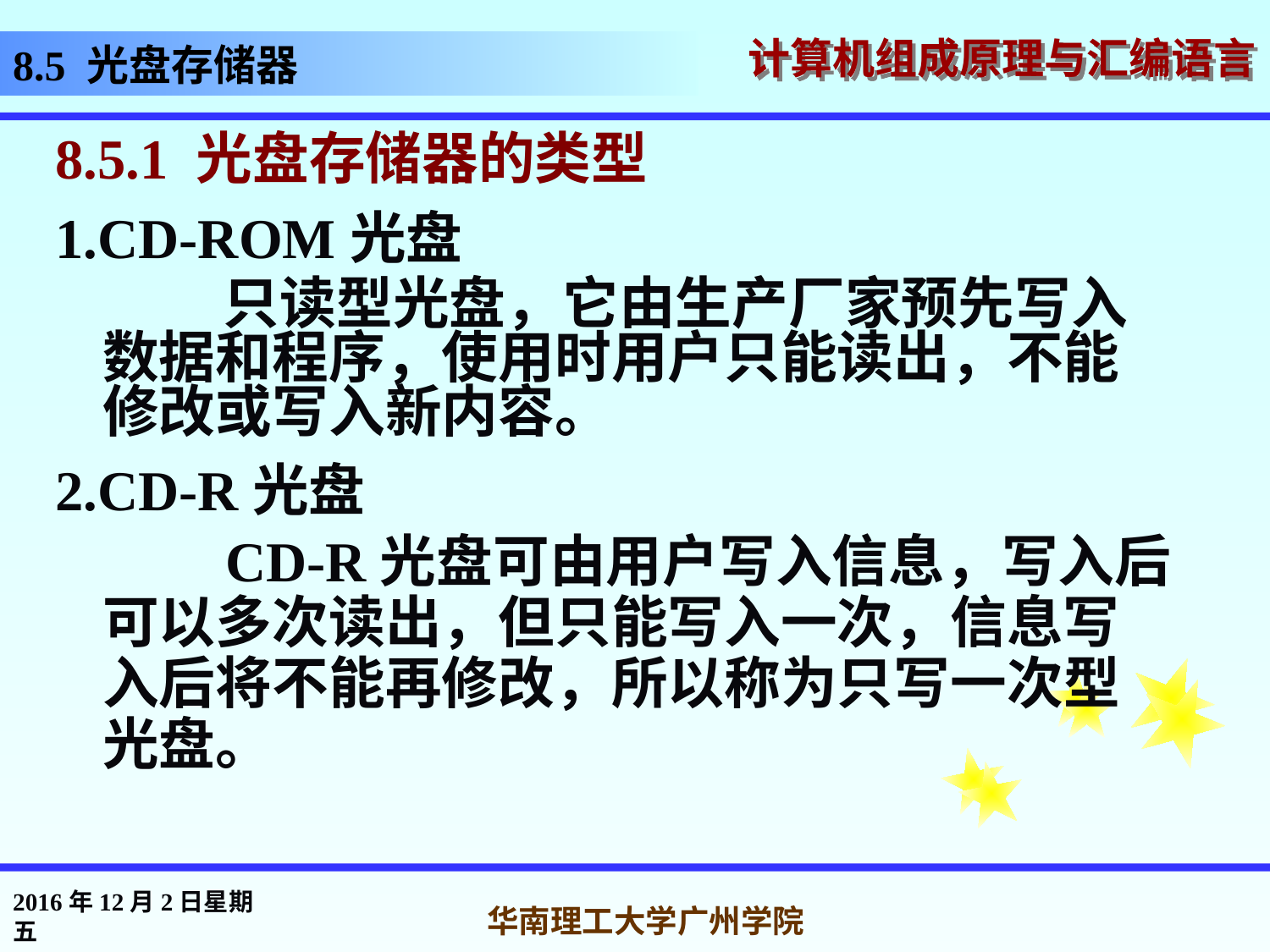

# 8.5 光盘存储器
8.5.1 光盘存储器的类型
1.CD-ROM光盘
            只读型光盘，它由生产厂家预先写入数据和程序，使用时用户只能读出，不能修改或写入新内容。
2.CD-R光盘
            CD-R光盘可由用户写入信息，写入后可以多次读出，但只能写入一次，信息写入后将不能再修改，所以称为只写一次型光盘。
2016年12月2日星期五
华南理工大学广州学院